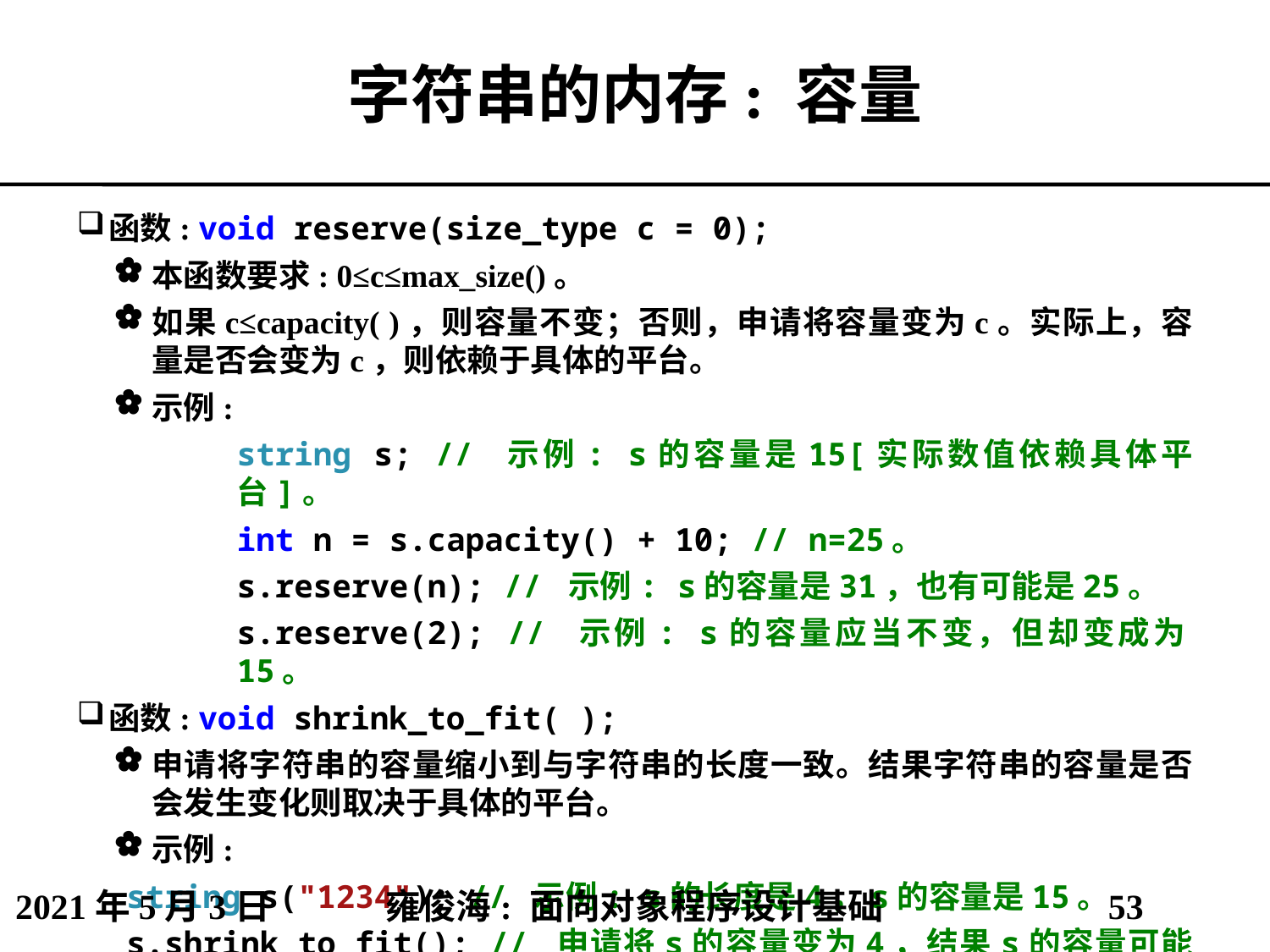

# 字符串的内存: 容量

函数: void reserve(size_type c = 0);
本函数要求: 0≤c≤max_size()。
如果c≤capacity( )，则容量不变；否则，申请将容量变为c。实际上，容量是否会变为c，则依赖于具体的平台。
示例:
string s; // 示例: s的容量是15[实际数值依赖具体平台]。
int n = s.capacity() + 10; // n=25。
s.reserve(n); // 示例: s的容量是31，也有可能是25。
s.reserve(2); // 示例: s的容量应当不变，但却变成为15。
函数: void shrink_to_fit( );
申请将字符串的容量缩小到与字符串的长度一致。结果字符串的容量是否会发生变化则取决于具体的平台。
示例:
string s("1234"); // 示例: s的长度是4，s的容量是15。
s.shrink_to_fit(); // 申请将s的容量变为4，结果s的容量可能仍然是15。
2021年5月3日
雍俊海: 面向对象程序设计基础
53